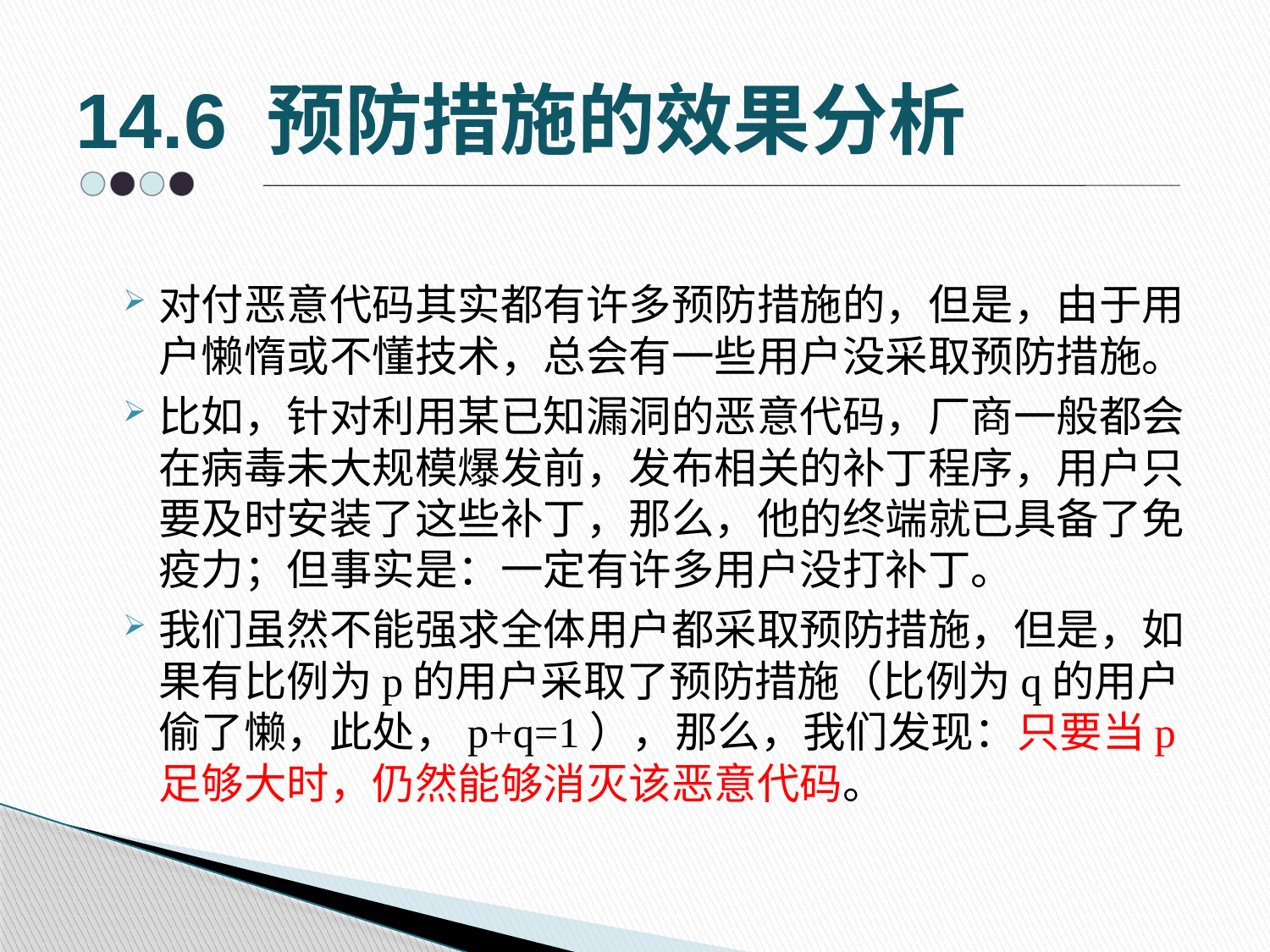

# 14.6 预防措施的效果分析

对付恶意代码其实都有许多预防措施的，但是，由于用户懒惰或不懂技术，总会有一些用户没采取预防措施。
比如，针对利用某已知漏洞的恶意代码，厂商一般都会在病毒未大规模爆发前，发布相关的补丁程序，用户只要及时安装了这些补丁，那么，他的终端就已具备了免疫力；但事实是：一定有许多用户没打补丁。
我们虽然不能强求全体用户都采取预防措施，但是，如果有比例为p的用户采取了预防措施（比例为q的用户偷了懒，此处，p+q=1），那么，我们发现：只要当p足够大时，仍然能够消灭该恶意代码。